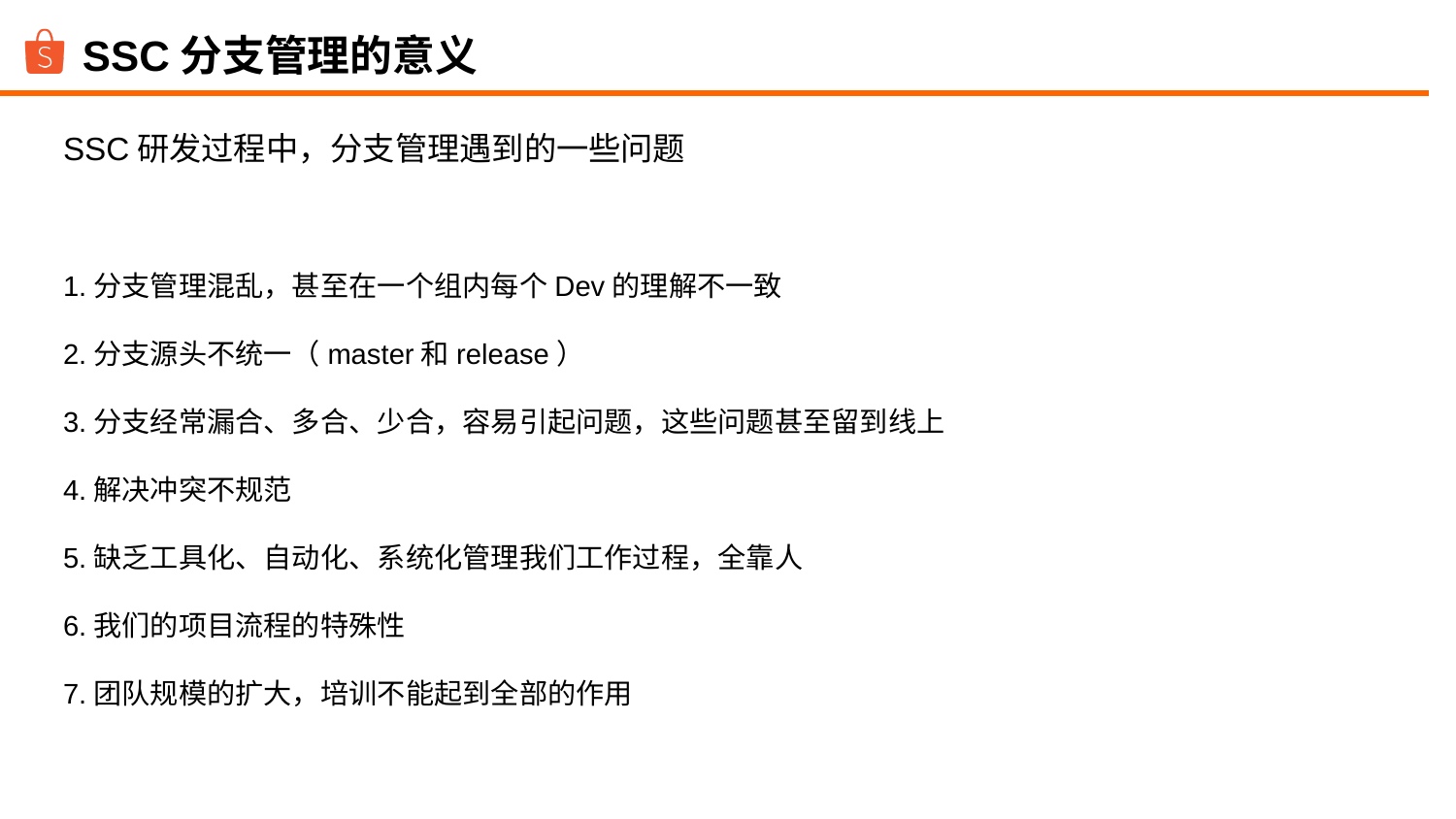

SSC分支管理的意义
SSC研发过程中，分支管理遇到的一些问题

1.分支管理混乱，甚至在一个组内每个Dev的理解不一致
2.分支源头不统一（master和release）
3.分支经常漏合、多合、少合，容易引起问题，这些问题甚至留到线上
4.解决冲突不规范
5.缺乏工具化、自动化、系统化管理我们工作过程，全靠人
6.我们的项目流程的特殊性
7.团队规模的扩大，培训不能起到全部的作用